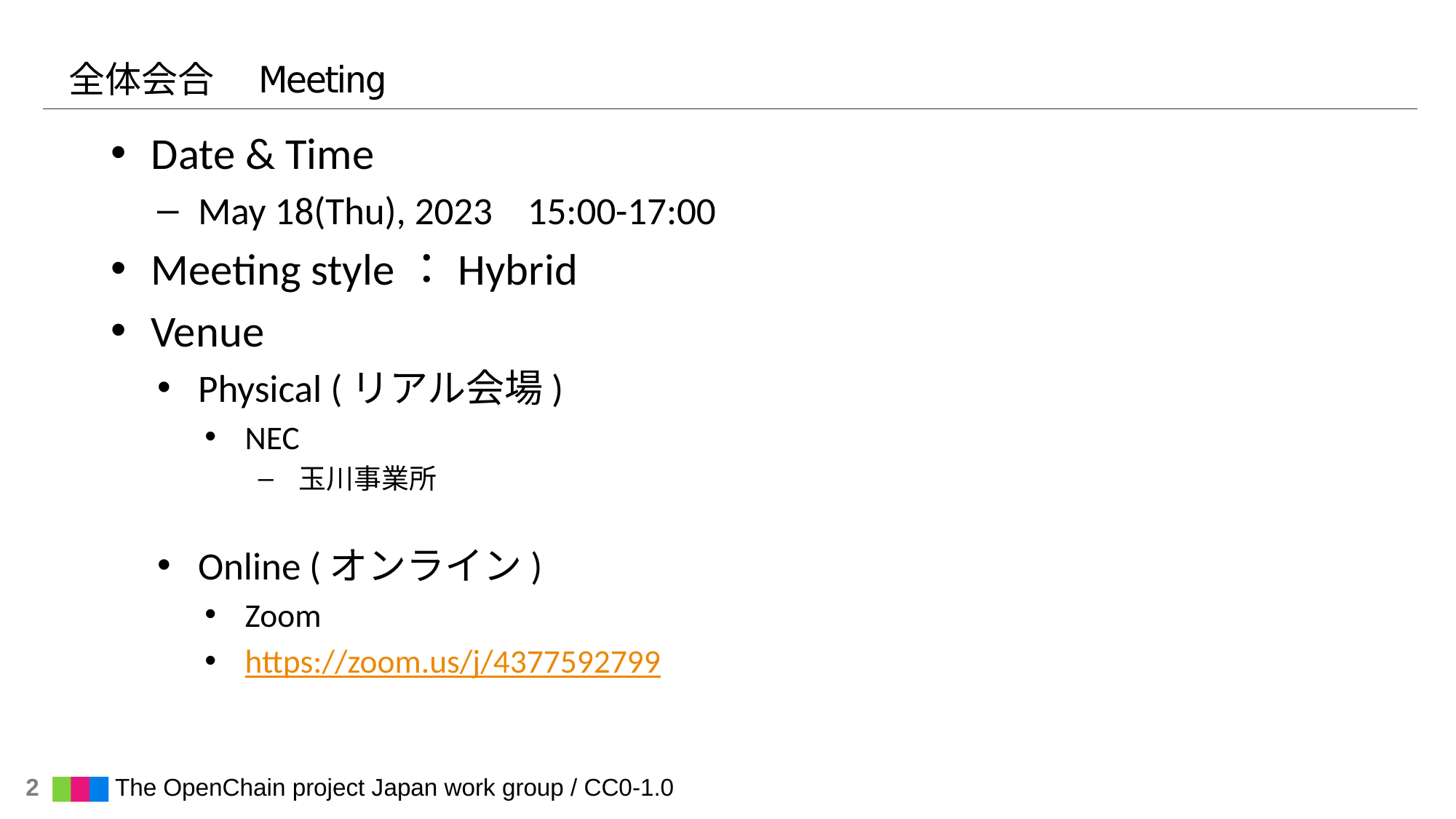

# 全体会合　Meeting
Date & Time
May 18(Thu), 2023    15:00-17:00
Meeting style：Hybrid
Venue
Physical (リアル会場)
NEC
玉川事業所

Online (オンライン)
Zoom
https://zoom.us/j/4377592799